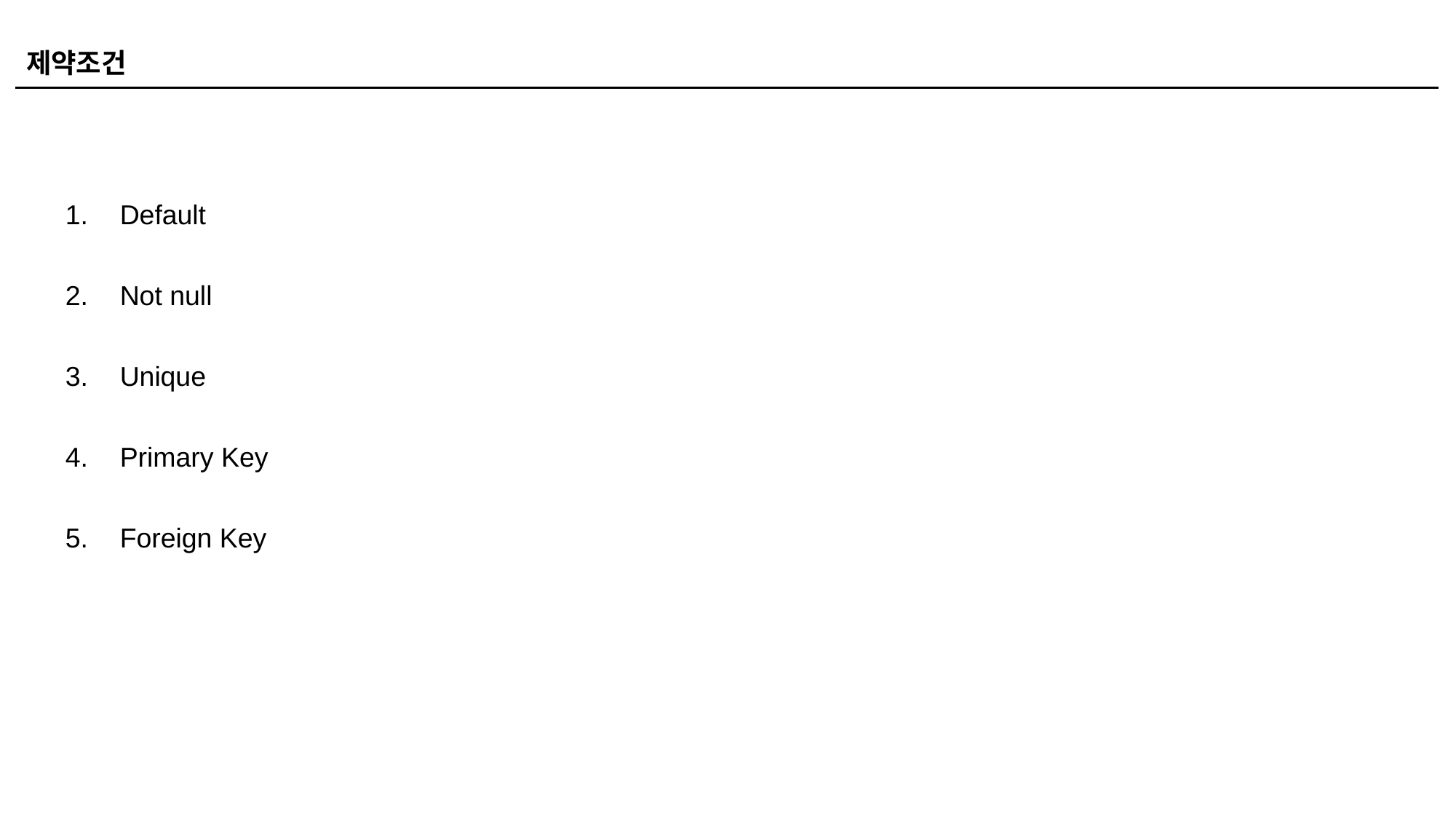

제약조건
Default
Not null
Unique
Primary Key
Foreign Key